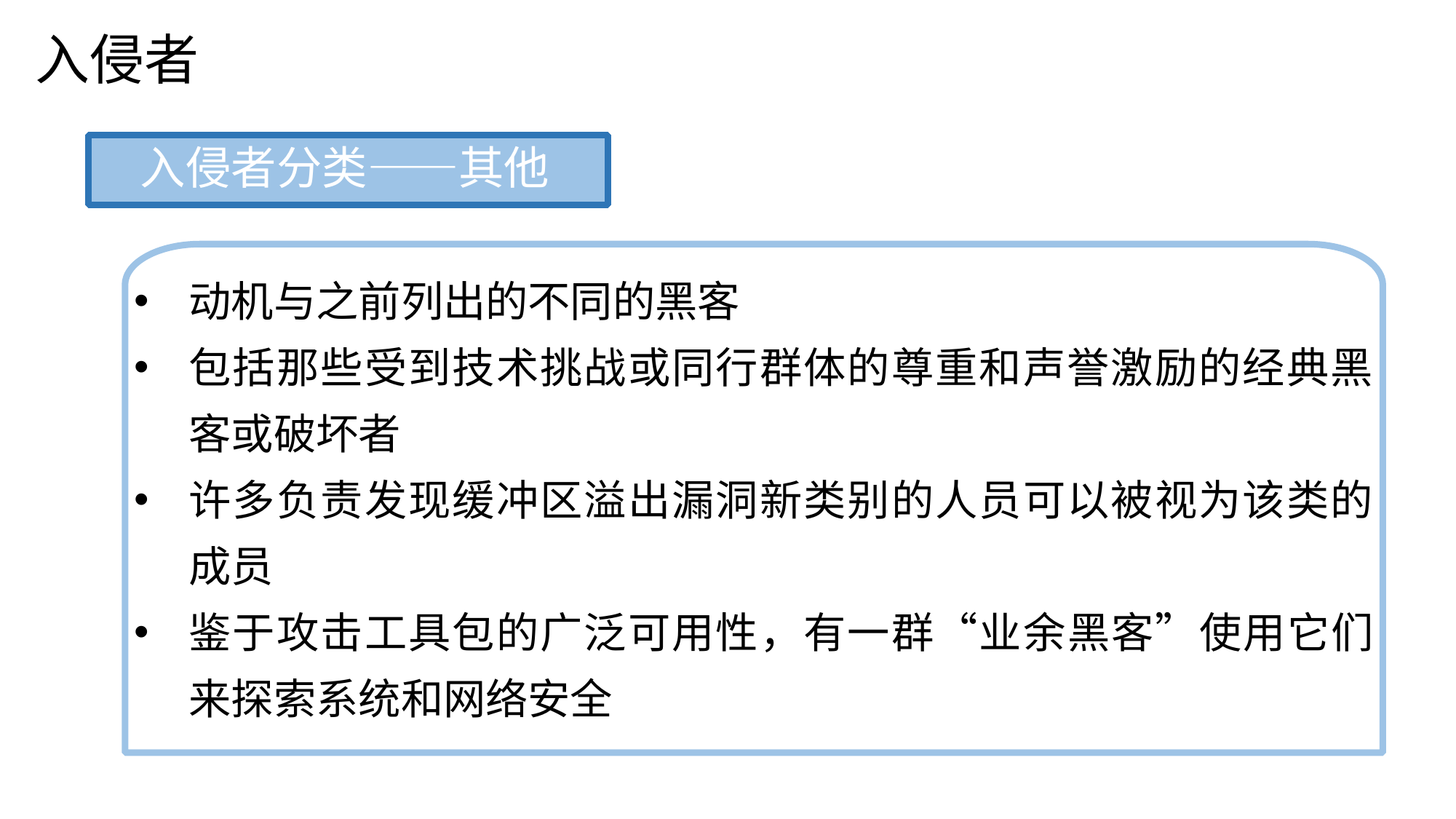

入侵者
入侵者分类——其他
动机与之前列出的不同的黑客
包括那些受到技术挑战或同行群体的尊重和声誉激励的经典黑客或破坏者
许多负责发现缓冲区溢出漏洞新类别的人员可以被视为该类的成员
鉴于攻击工具包的广泛可用性，有一群“业余黑客”使用它们来探索系统和网络安全